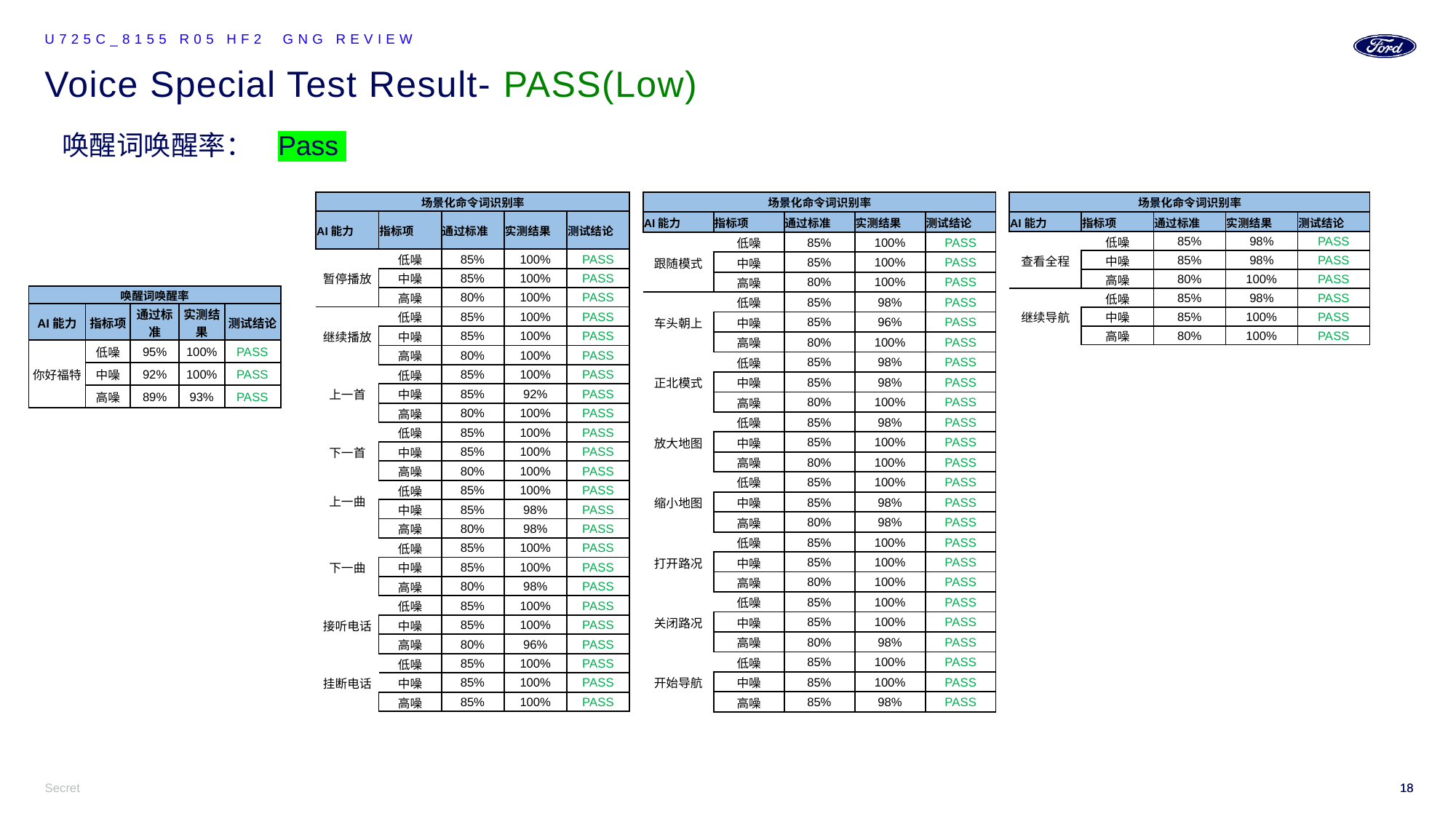

U725C_8155 R05 HF2  GNG Review
# Voice Special Test Result- PASS(Low)
唤醒词唤醒率：   Pass
| 场景化命令词识别率 |  |  |  |  |
| --- | --- | --- | --- | --- |
| AI能力 | 指标项 | 通过标准 | 实测结果 | 测试结论 |
| 暂停播放 | 低噪 | 85% | 100% | PASS |
|  | 中噪 | 85% | 100% | PASS |
|  | 高噪 | 80% | 100% | PASS |
| 继续播放 | 低噪 | 85% | 100% | PASS |
|  | 中噪 | 85% | 100% | PASS |
|  | 高噪 | 80% | 100% | PASS |
| 上一首 | 低噪 | 85% | 100% | PASS |
|  | 中噪 | 85% | 92% | PASS |
|  | 高噪 | 80% | 100% | PASS |
| 下一首 | 低噪 | 85% | 100% | PASS |
|  | 中噪 | 85% | 100% | PASS |
|  | 高噪 | 80% | 100% | PASS |
| 上一曲 | 低噪 | 85% | 100% | PASS |
|  | 中噪 | 85% | 98% | PASS |
|  | 高噪 | 80% | 98% | PASS |
| 下一曲 | 低噪 | 85% | 100% | PASS |
|  | 中噪 | 85% | 100% | PASS |
|  | 高噪 | 80% | 98% | PASS |
| 接听电话 | 低噪 | 85% | 100% | PASS |
|  | 中噪 | 85% | 100% | PASS |
|  | 高噪 | 80% | 96% | PASS |
| 挂断电话 | 低噪 | 85% | 100% | PASS |
|  | 中噪 | 85% | 100% | PASS |
|  | 高噪 | 85% | 100% | PASS |
| 场景化命令词识别率 |  |  |  |  |
| --- | --- | --- | --- | --- |
| AI能力 | 指标项 | 通过标准 | 实测结果 | 测试结论 |
| 跟随模式 | 低噪 | 85% | 100% | PASS |
|  | 中噪 | 85% | 100% | PASS |
|  | 高噪 | 80% | 100% | PASS |
| 车头朝上 | 低噪 | 85% | 98% | PASS |
|  | 中噪 | 85% | 96% | PASS |
|  | 高噪 | 80% | 100% | PASS |
| 正北模式 | 低噪 | 85% | 98% | PASS |
|  | 中噪 | 85% | 98% | PASS |
|  | 高噪 | 80% | 100% | PASS |
| 放大地图 | 低噪 | 85% | 98% | PASS |
|  | 中噪 | 85% | 100% | PASS |
|  | 高噪 | 80% | 100% | PASS |
| 缩小地图 | 低噪 | 85% | 100% | PASS |
|  | 中噪 | 85% | 98% | PASS |
|  | 高噪 | 80% | 98% | PASS |
| 打开路况 | 低噪 | 85% | 100% | PASS |
|  | 中噪 | 85% | 100% | PASS |
|  | 高噪 | 80% | 100% | PASS |
| 关闭路况 | 低噪 | 85% | 100% | PASS |
|  | 中噪 | 85% | 100% | PASS |
|  | 高噪 | 80% | 98% | PASS |
| 开始导航 | 低噪 | 85% | 100% | PASS |
|  | 中噪 | 85% | 100% | PASS |
|  | 高噪 | 85% | 98% | PASS |
| 场景化命令词识别率 |  |  |  |  |
| --- | --- | --- | --- | --- |
| AI能力 | 指标项 | 通过标准 | 实测结果 | 测试结论 |
| 查看全程 | 低噪 | 85% | 98% | PASS |
|  | 中噪 | 85% | 98% | PASS |
|  | 高噪 | 80% | 100% | PASS |
| 继续导航 | 低噪 | 85% | 98% | PASS |
|  | 中噪 | 85% | 100% | PASS |
|  | 高噪 | 80% | 100% | PASS |
| 唤醒词唤醒率 |  |  |  |  |
| --- | --- | --- | --- | --- |
| AI能力 | 指标项 | 通过标准 | 实测结果 | 测试结论 |
| 你好福特 | 低噪 | 95% | 100% | PASS |
|  | 中噪 | 92% | 100% | PASS |
|  | 高噪 | 89% | 93% | PASS |
18
18